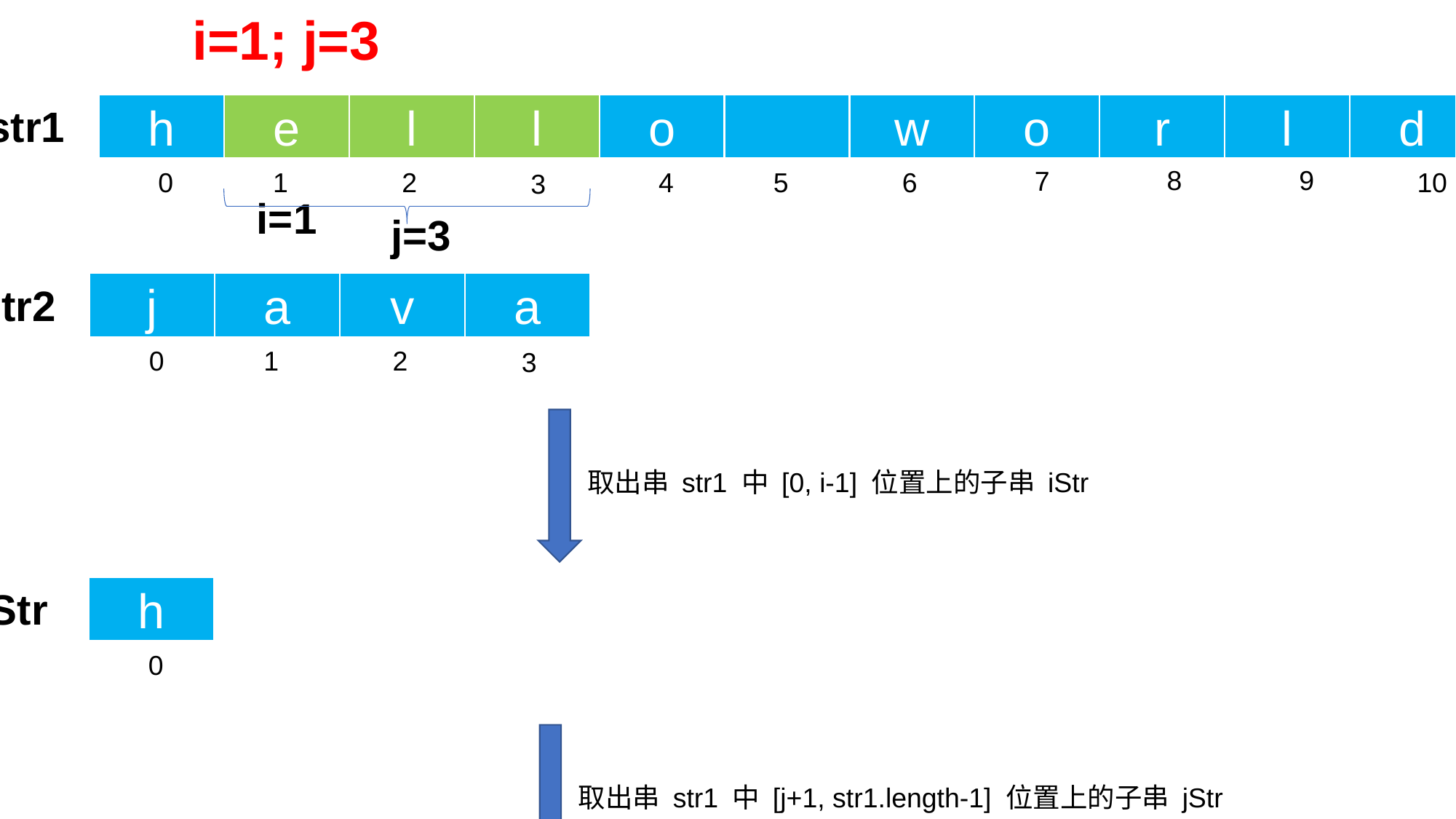

i=1; j=3

str1
h
e
l
l
o

w
o
r
l
d
9
8
7
0
1
2
4
5
6
10
3
i=1
j=3
str2
j
a
v
a
0
1
2
3

取出串 str1 中 [0, i-1] 位置上的子串 iStr
iStr
h
0

取出串 str1 中 [j+1, str1.length-1] 位置上的子串 jStr

o

w
o
r
l
d
jStr
5
4
3
0
1
2
6

依次拼接串 iStr、str2、jStr
h
j
a
v
a
o

w
o
r
l
d

iStr
str2
jStr

所以最后的结果如下
str1
h
j
a
v
a
o

w
o
r
l
d
5
4
3
11
0
1
2
6
10
7
8
9